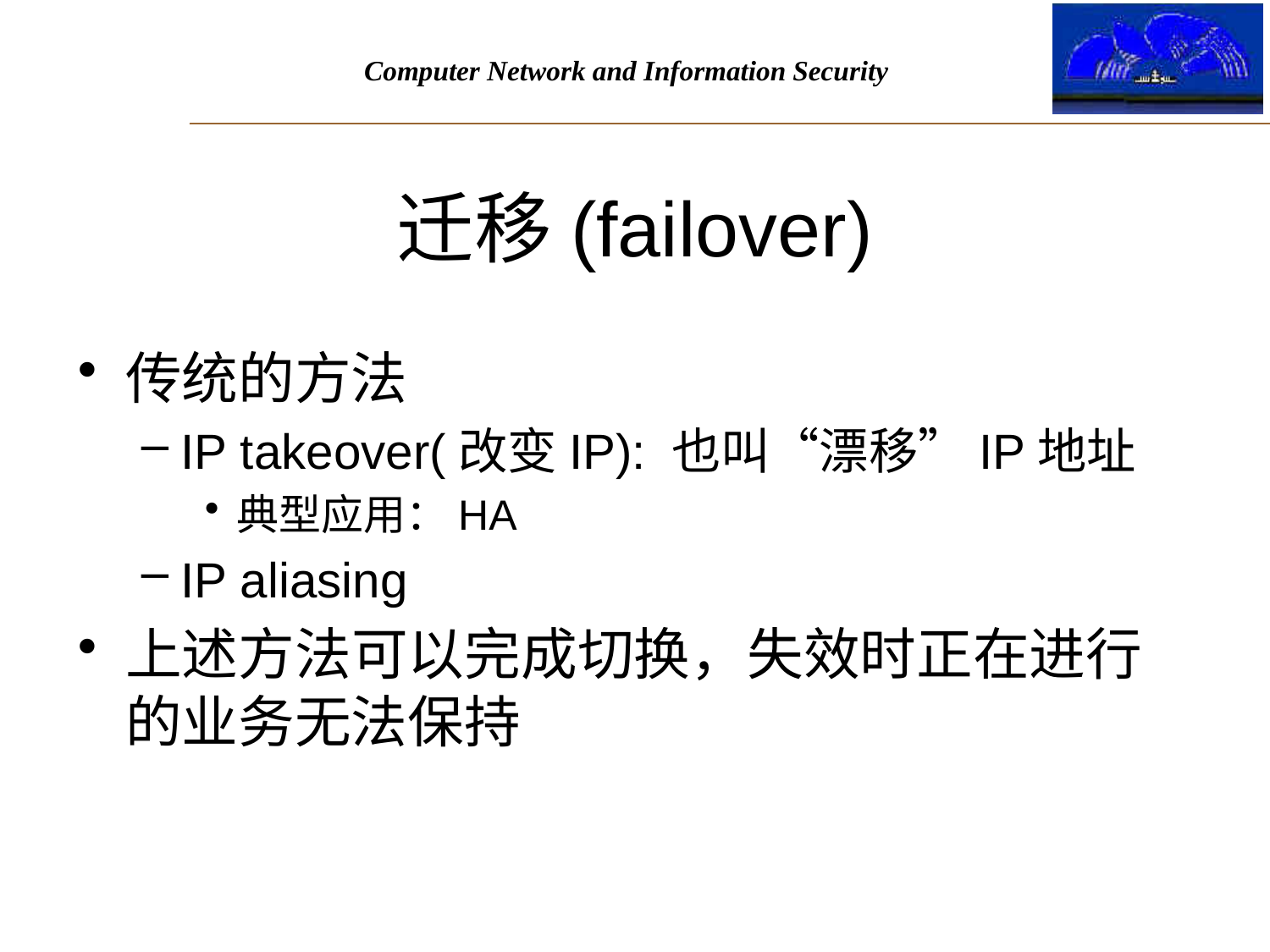

# 迁移(failover)
传统的方法
IP takeover(改变IP): 也叫“漂移”IP地址
典型应用：HA
IP aliasing
上述方法可以完成切换，失效时正在进行的业务无法保持